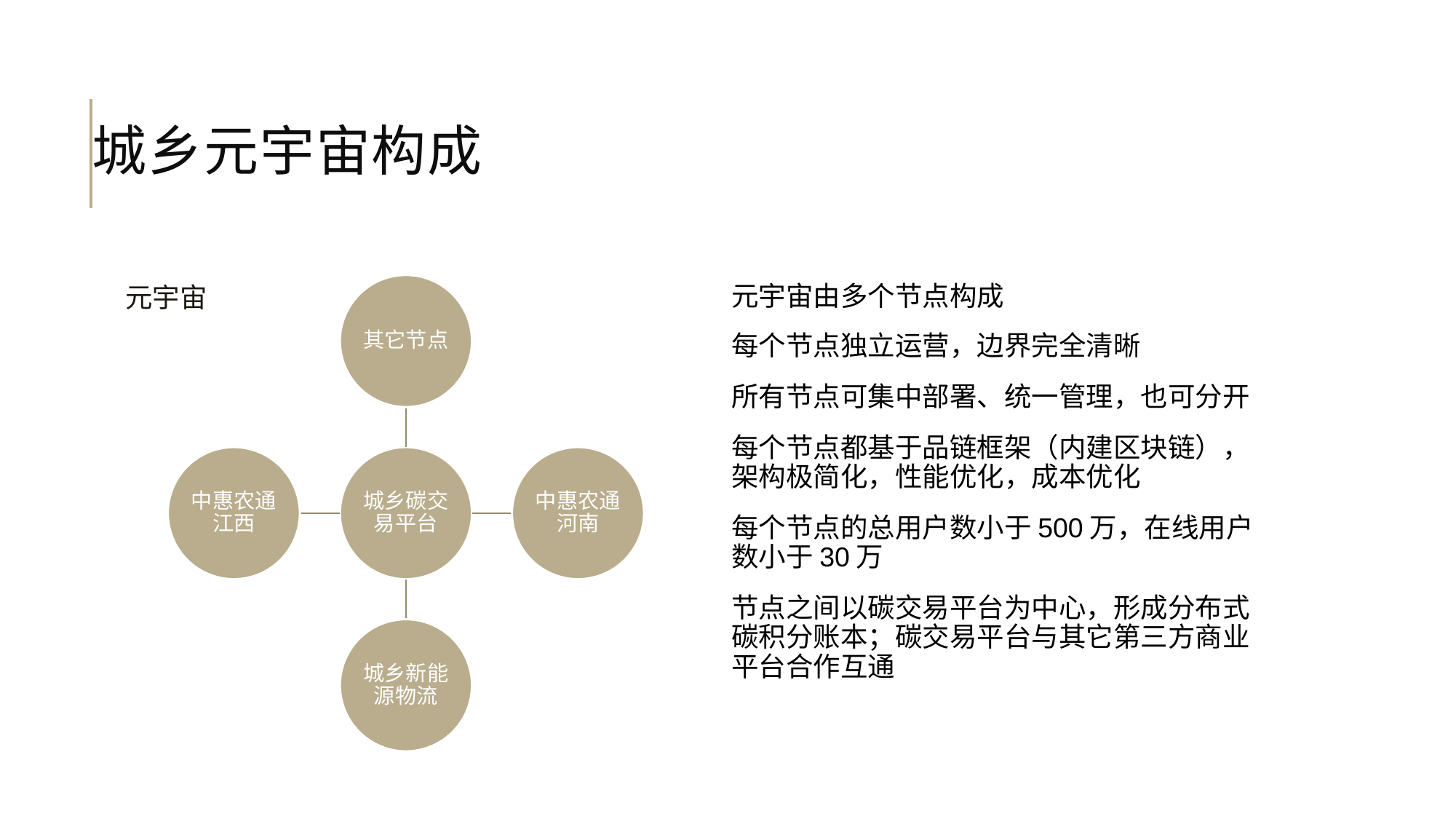

# 城乡元宇宙构成
城乡碳交易平台

其它节点

中惠农通河南

城乡新能源物流

中惠农通江西
元宇宙由多个节点构成
每个节点独立运营，边界完全清晰
所有节点可集中部署、统一管理，也可分开
每个节点都基于品链框架（内建区块链），架构极简化，性能优化，成本优化
每个节点的总用户数小于500万，在线用户数小于30万
节点之间以碳交易平台为中心，形成分布式碳积分账本；碳交易平台与其它第三方商业平台合作互通
元宇宙